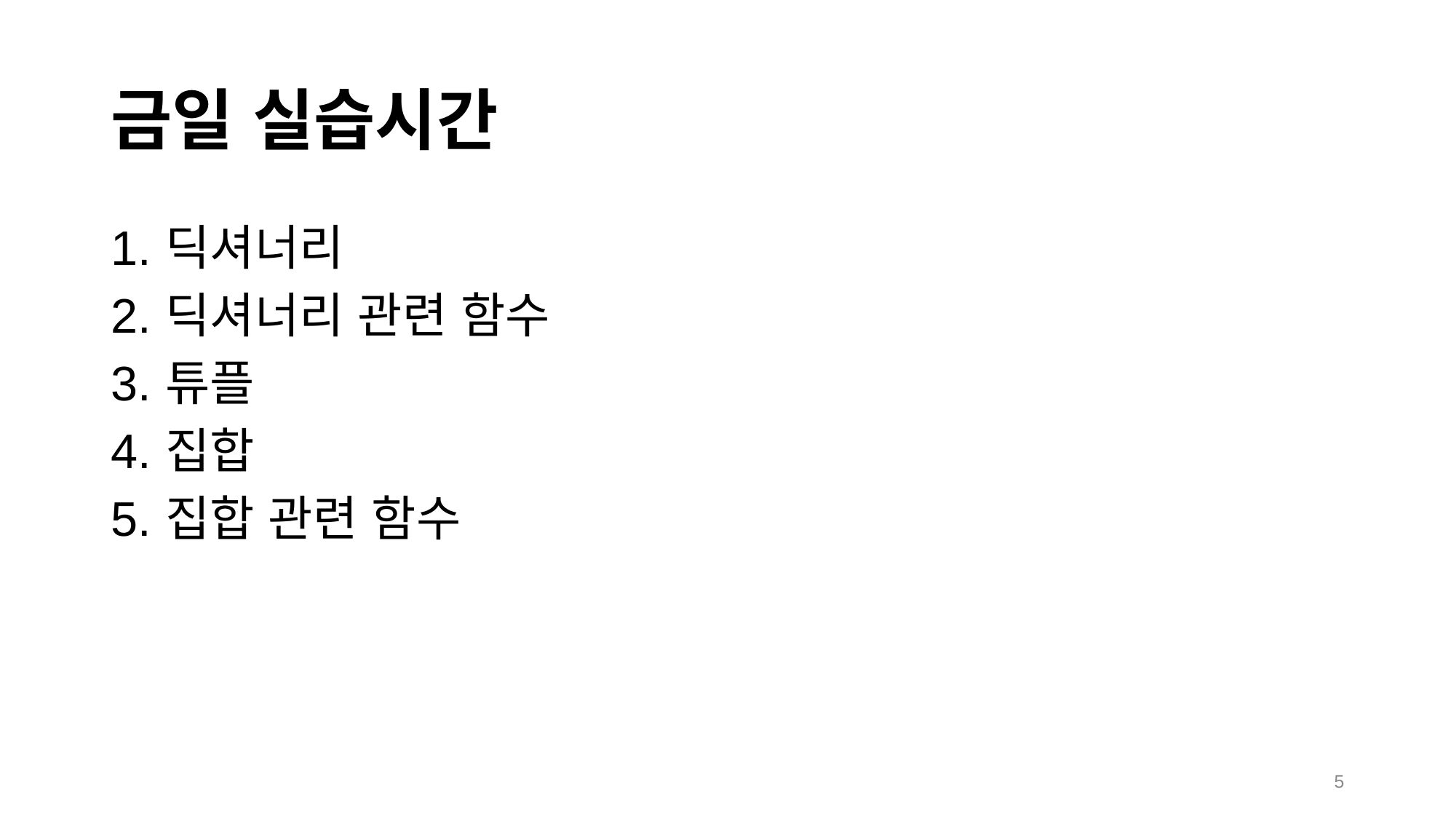

# 금일 실습시간
딕셔너리
딕셔너리 관련 함수
튜플
집합
집합 관련 함수
5